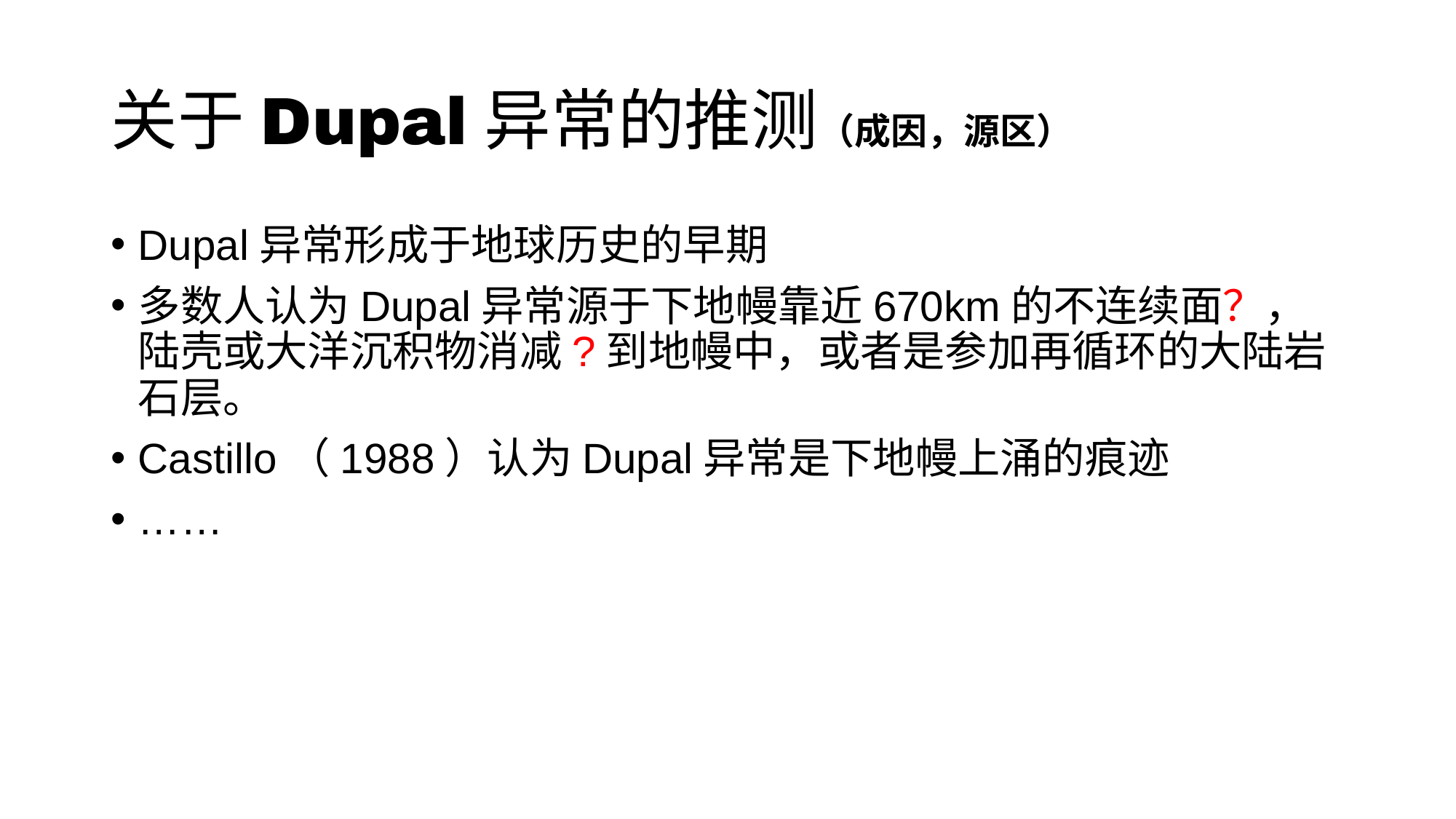

# 关于Dupal异常的推测（成因，源区）
Dupal异常形成于地球历史的早期
多数人认为Dupal异常源于下地幔靠近670km的不连续面？，陆壳或大洋沉积物消减?到地幔中，或者是参加再循环的大陆岩石层。
Castillo（1988）认为Dupal异常是下地幔上涌的痕迹
……